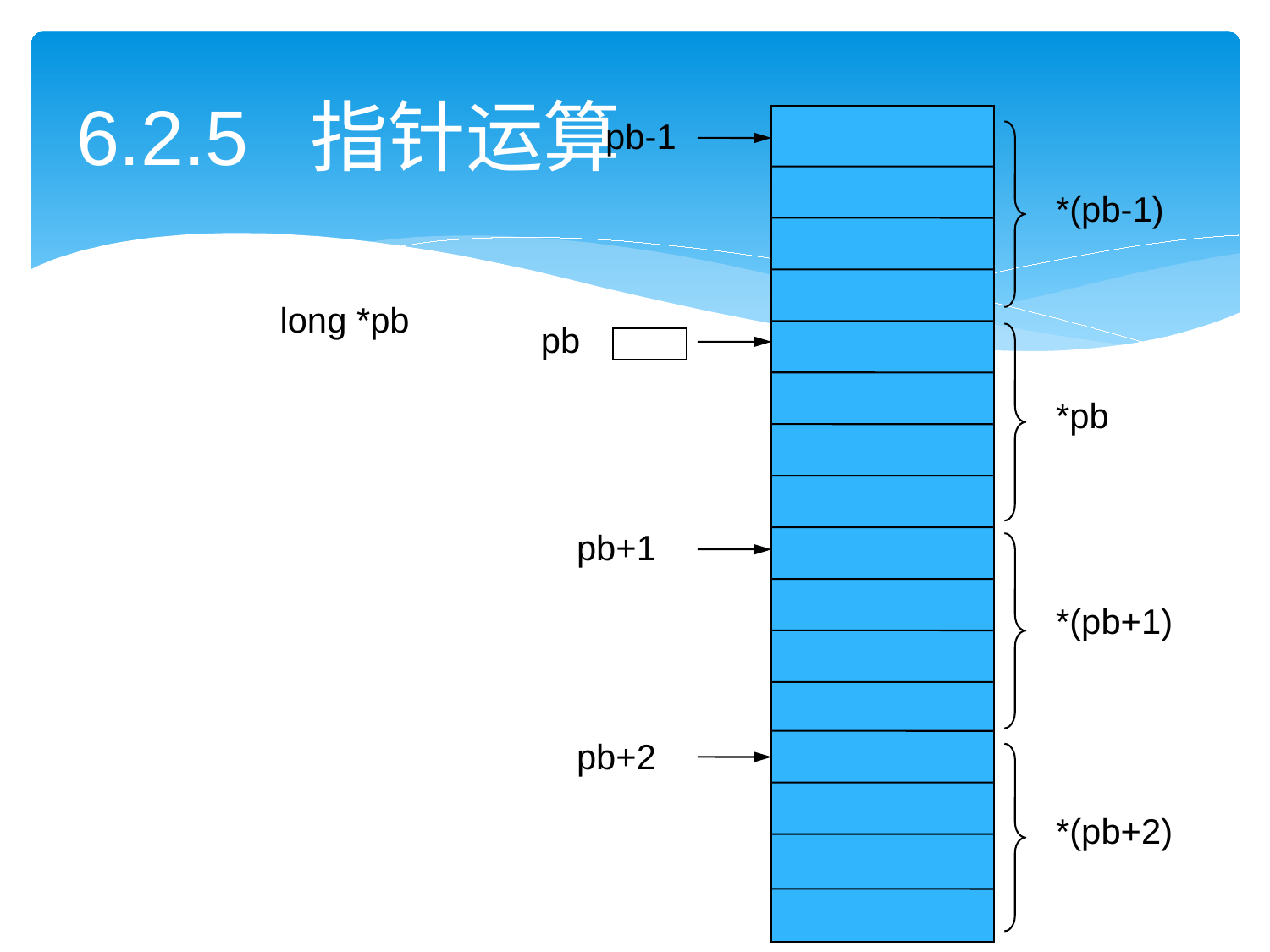

# 6.2.5  指针运算

pb-1

*(pb-1)

long *pb
pb

*pb

pb+1

*(pb+1)

pb+2

*(pb+2)